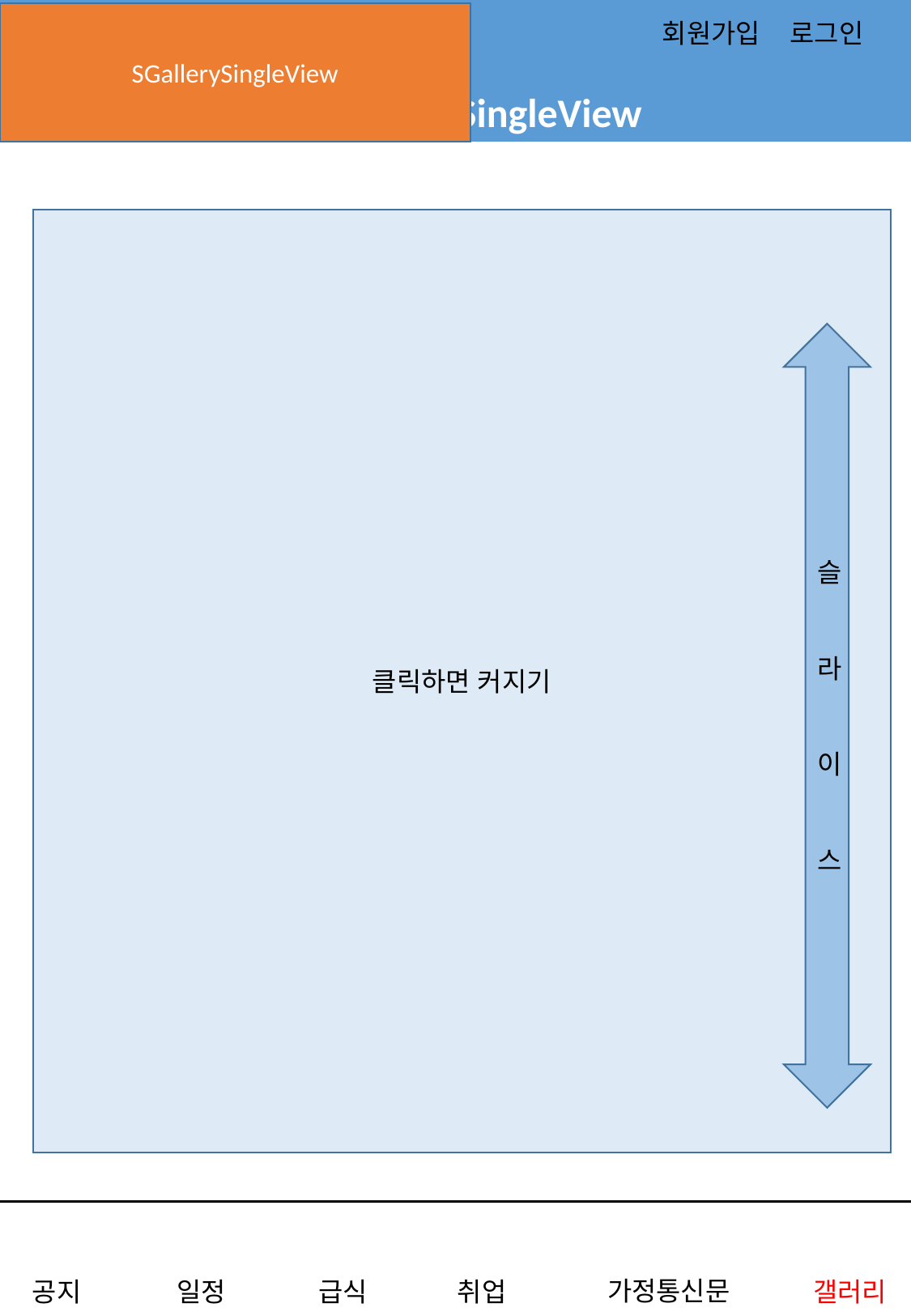

갤 러 리 – SingleView
SGallerySingleView
회원가입    로그인
클릭하면 커지기
슬

라

이

스
공지
일정
급식
취업
갤러리
가정통신문